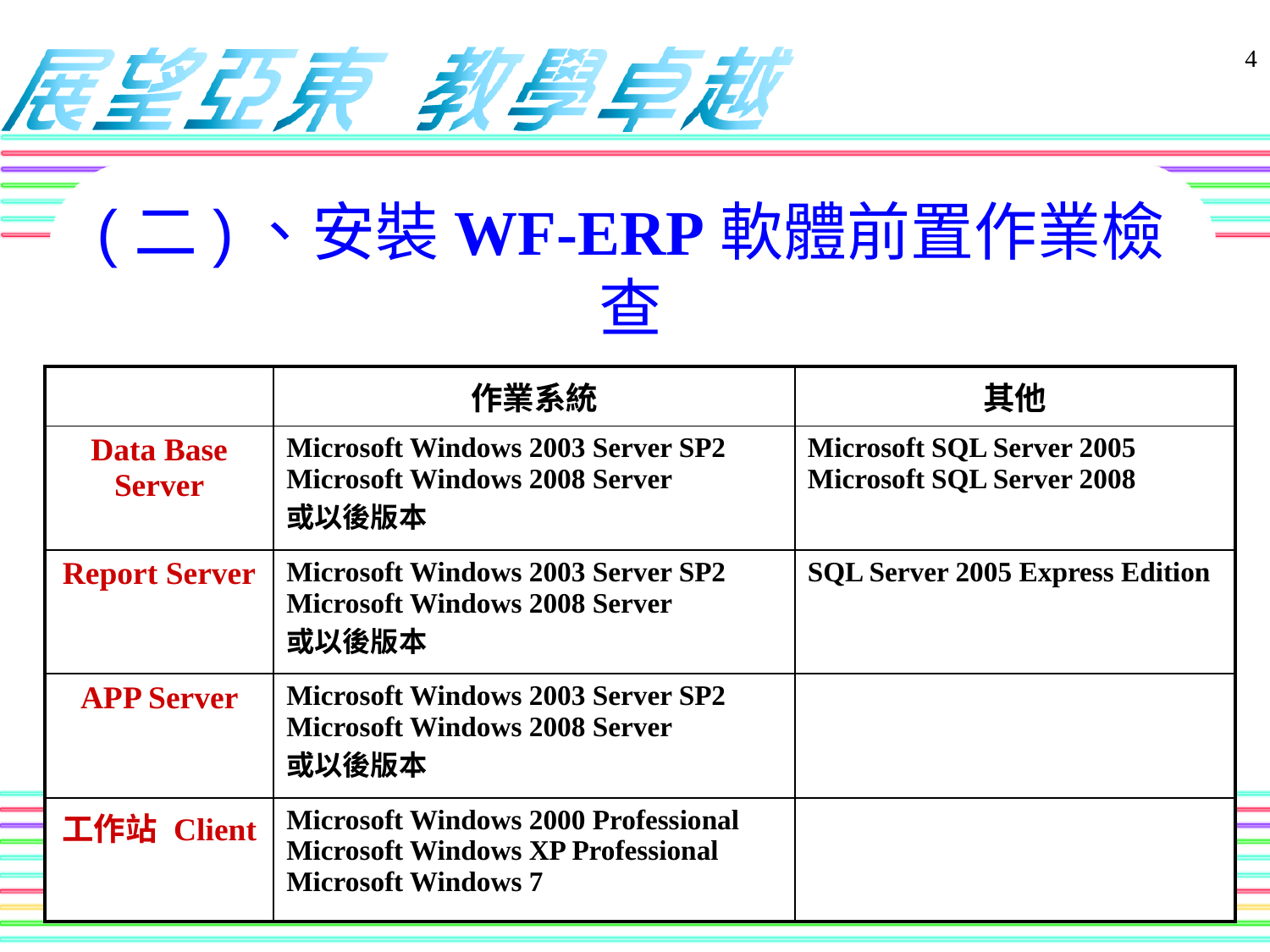

# (二)、安裝WF-ERP軟體前置作業檢查
|  | 作業系統 | 其他 |
| --- | --- | --- |
| Data Base Server | Microsoft Windows 2003 Server SP2 Microsoft Windows 2008 Server 或以後版本 | Microsoft SQL Server 2005 Microsoft SQL Server 2008 |
| Report Server | Microsoft Windows 2003 Server SP2 Microsoft Windows 2008 Server 或以後版本 | SQL Server 2005 Express Edition |
| APP Server | Microsoft Windows 2003 Server SP2 Microsoft Windows 2008 Server 或以後版本 |  |
| 工作站 Client | Microsoft Windows 2000 Professional Microsoft Windows XP Professional Microsoft Windows 7 |  |